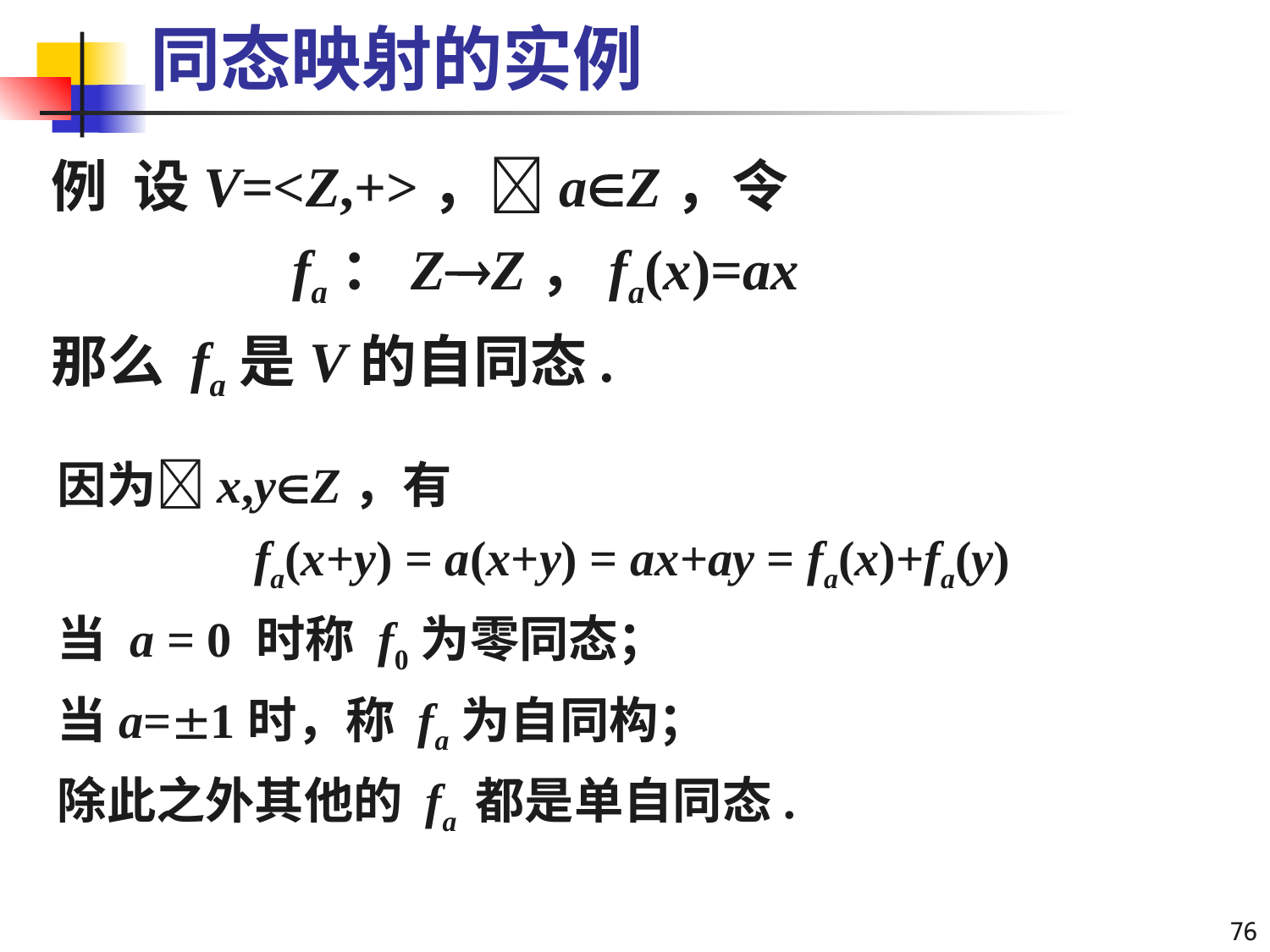

同态映射的实例
例  设V=<Z,+>，∀a∈Z，令
                 fa：Z→Z，fa(x)=ax
那么 fa是V的自同态.
因为∀x,y∈Z，有
                fa(x+y) = a(x+y) = ax+ay = fa(x)+fa(y)
当 a = 0 时称 f0为零同态；
当a=±1时，称 fa为自同构；
除此之外其他的 fa 都是单自同态.
76